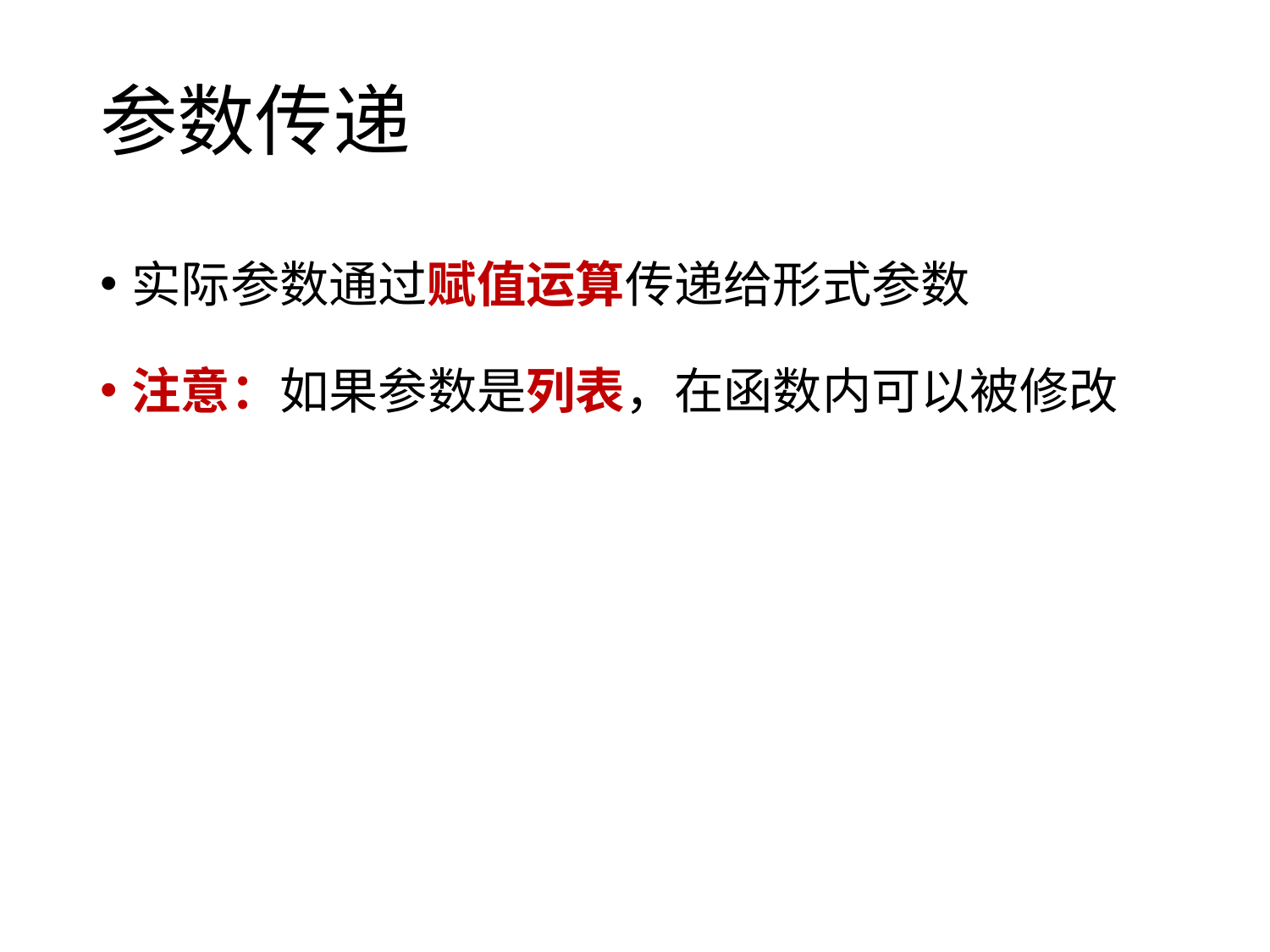

# 参数传递
实际参数通过赋值运算传递给形式参数
注意：如果参数是列表，在函数内可以被修改